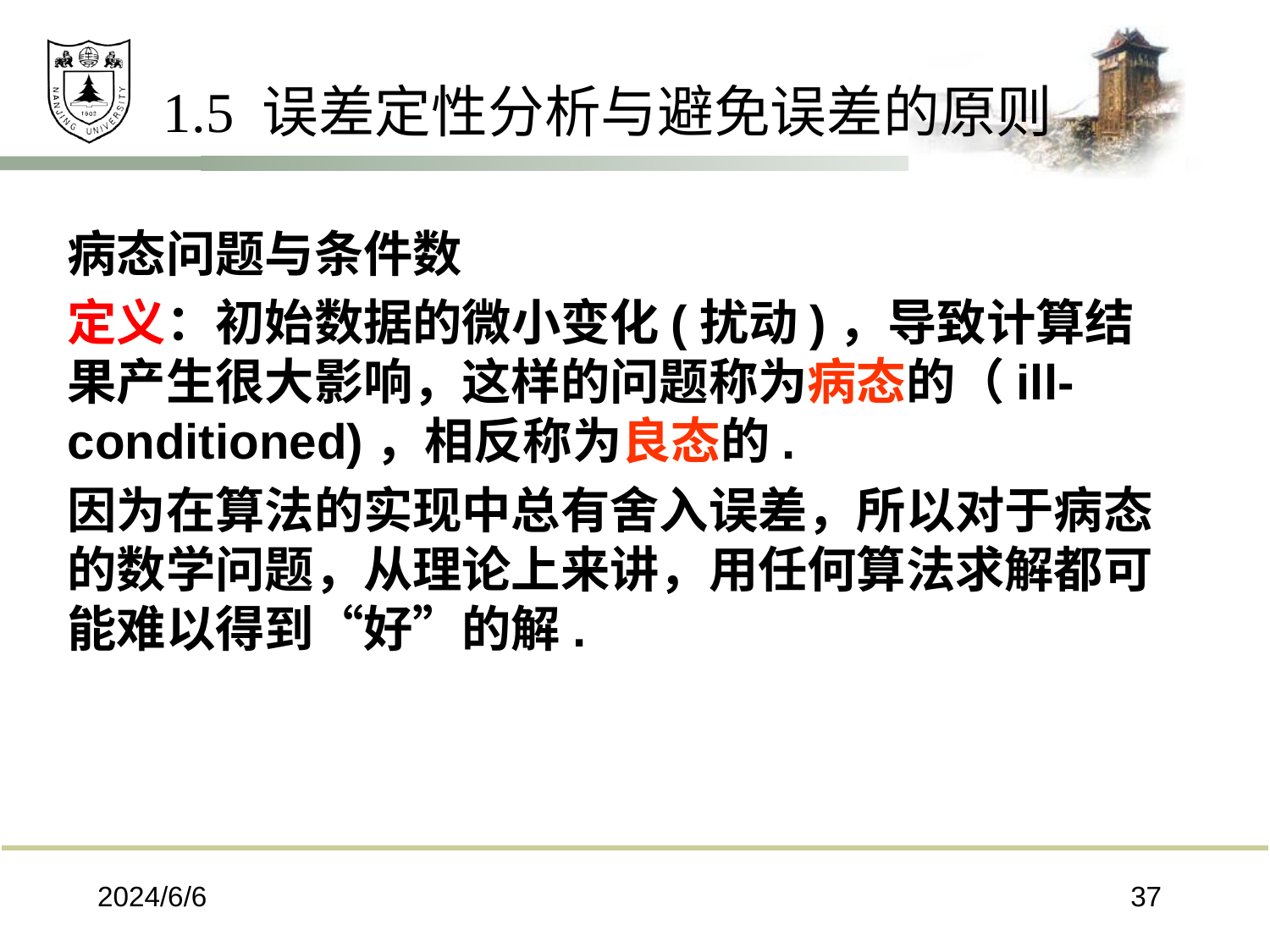

1.5 误差定性分析与避免误差的原则
病态问题与条件数
定义：初始数据的微小变化(扰动)，导致计算结果产生很大影响，这样的问题称为病态的（ill-conditioned)，相反称为良态的.
因为在算法的实现中总有舍入误差，所以对于病态的数学问题，从理论上来讲，用任何算法求解都可能难以得到“好”的解.

2024/6/6
37